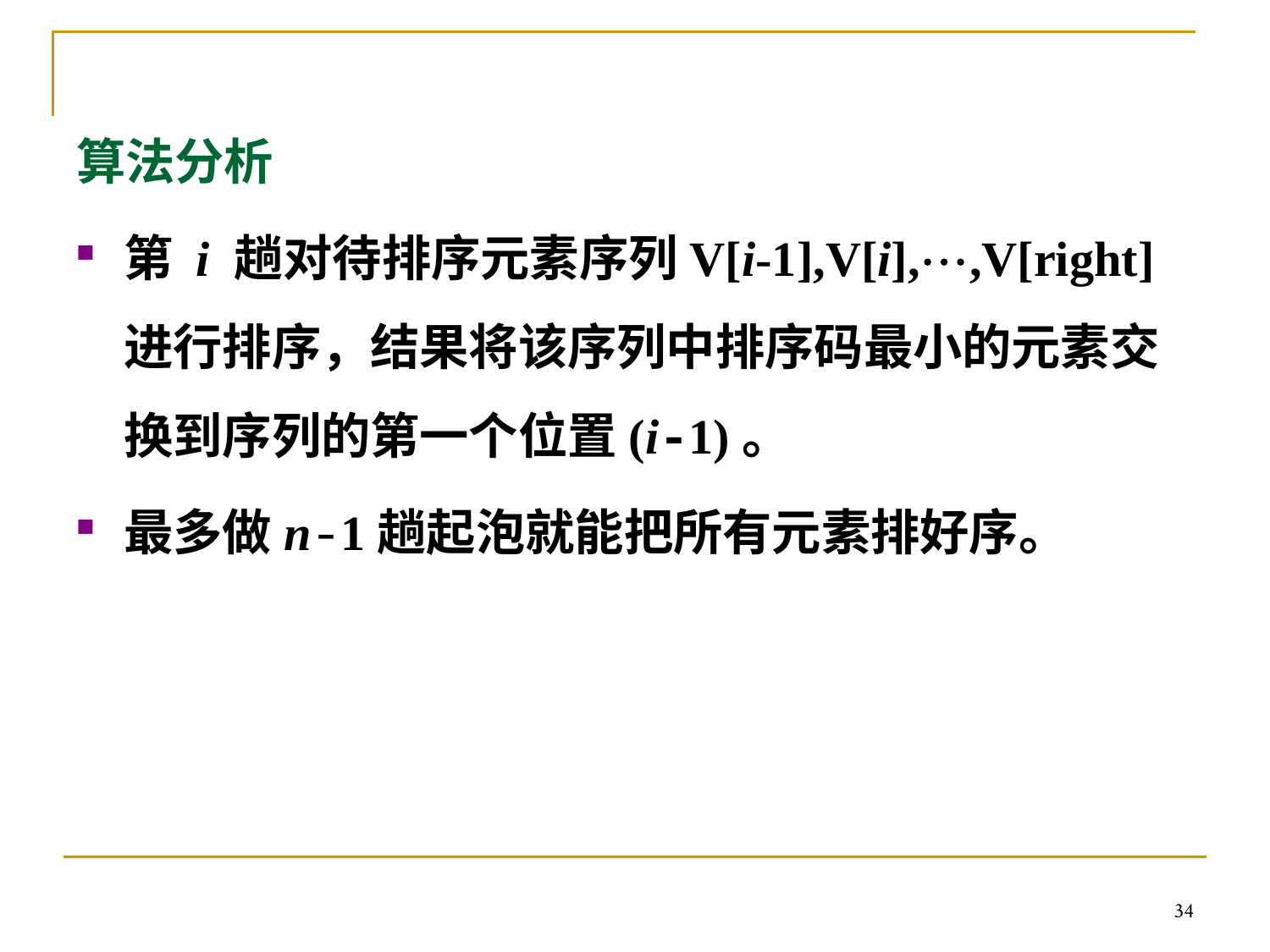

算法分析
第 i 趟对待排序元素序列V[i-1],V[i],…,V[right]进行排序，结果将该序列中排序码最小的元素交换到序列的第一个位置(i-1)。
最多做n-1趟起泡就能把所有元素排好序。

34